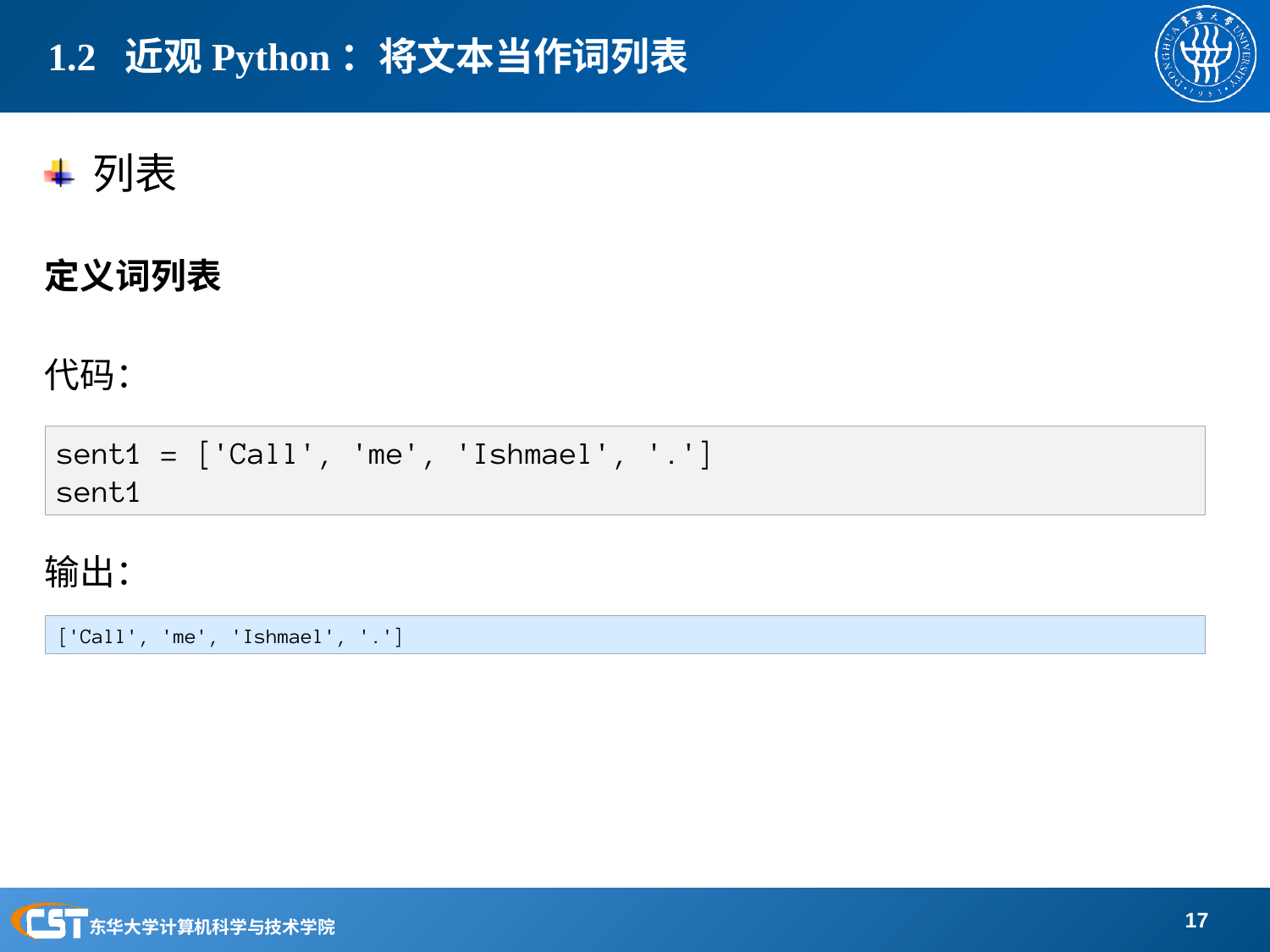

# 1.2  近观Python：将文本当作词列表
列表

定义词列表

代码：

输出：

sent1 = ['Call', 'me', 'Ishmael', '.']
sent1
['Call', 'me', 'Ishmael', '.']